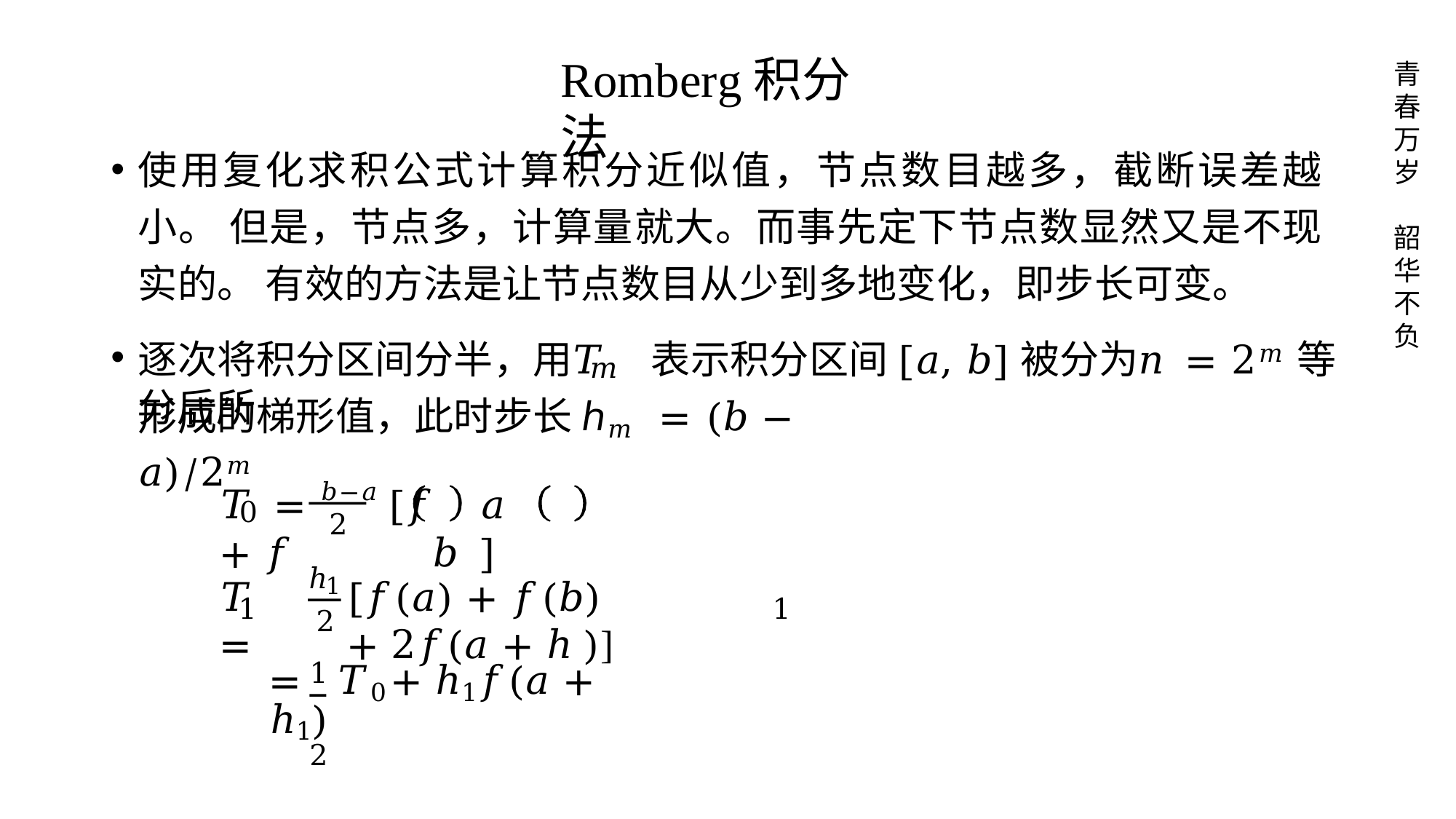

# Romberg积分法
青 春 万 岁
使用复化求积公式计算积分近似值，节点数目越多，截断误差越小。 但是，节点多，计算量就大。而事先定下节点数显然又是不现实的。 有效的方法是让节点数目从少到多地变化，即步长可变。
韶 华 不 负
逐次将积分区间分半，用𝑇	表示积分区间[𝑎, 𝑏]被分为𝑛 = 2𝑚等分后所
𝑚
形成的梯形值，此时步长ℎ𝑚 = (𝑏 − 𝑎)/2𝑚
𝑇	= 𝑏−𝑎 [𝑓	𝑎	+ 𝑓	𝑏	]

0

2
ℎ
1
𝑇	=
[𝑓(𝑎) + 𝑓(𝑏)	+ 2𝑓(𝑎 + ℎ	)]
1
1

2
1
=	𝑇0 + ℎ1𝑓(𝑎 + ℎ1)
2